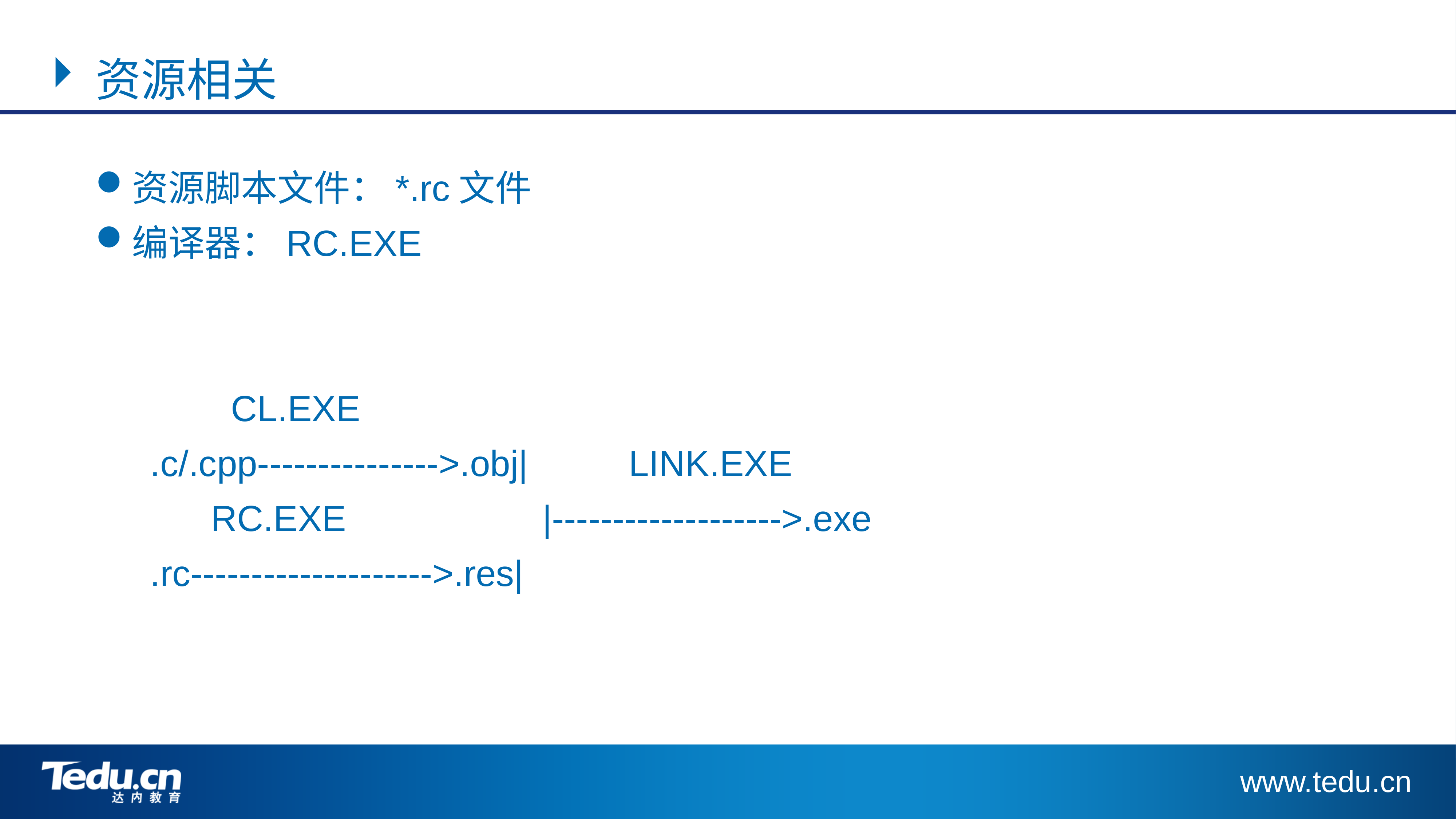

资源相关
资源脚本文件：*.rc文件
编译器：RC.EXE

	        CL.EXE
	.c/.cpp--------------->.obj|          LINK.EXE
	      RC.EXE                  	 |------------------->.exe
    	.rc-------------------->.res|